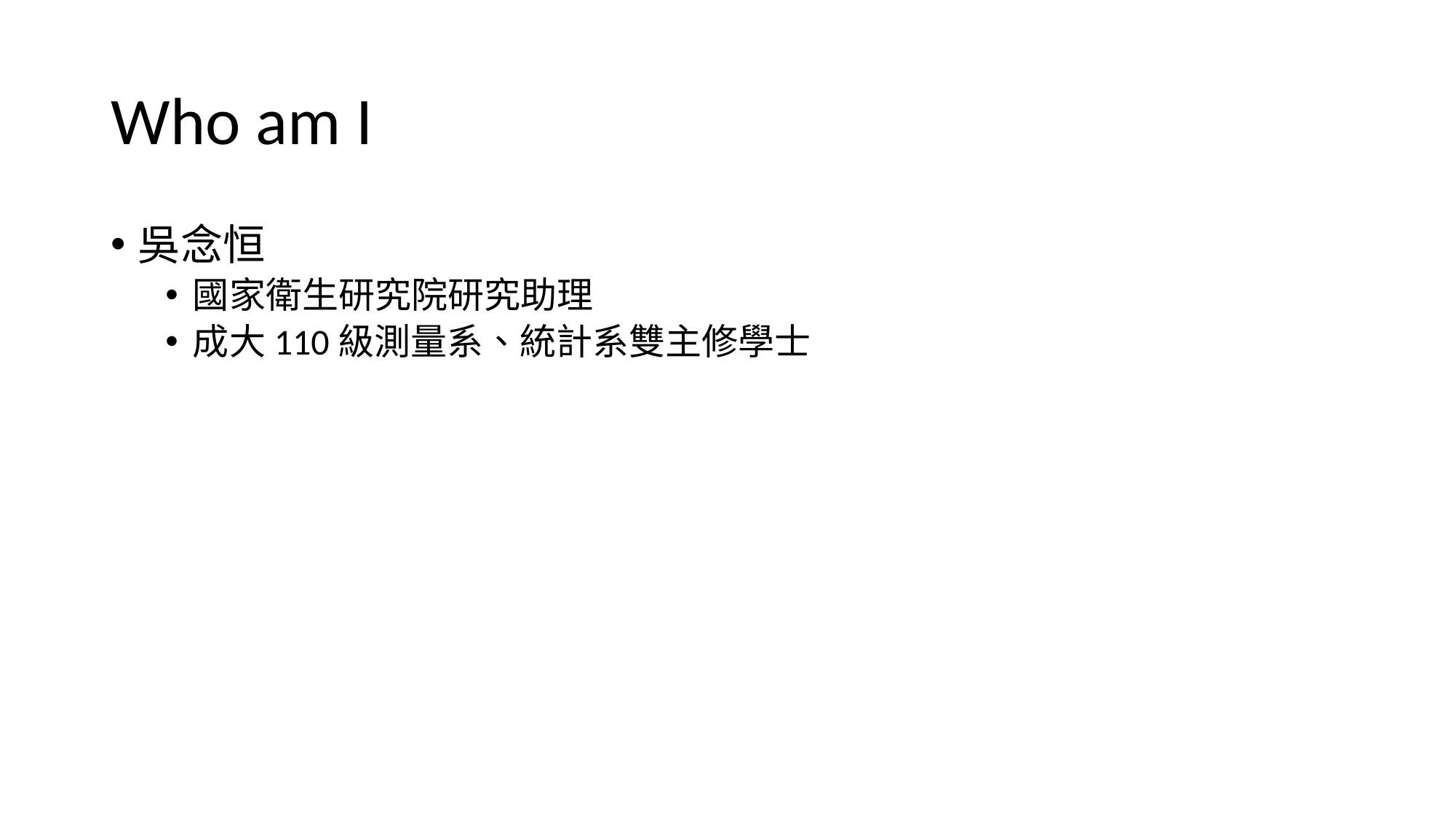

# Who am I
吳念恒
國家衛生研究院研究助理
成大110級測量系、統計系雙主修學士